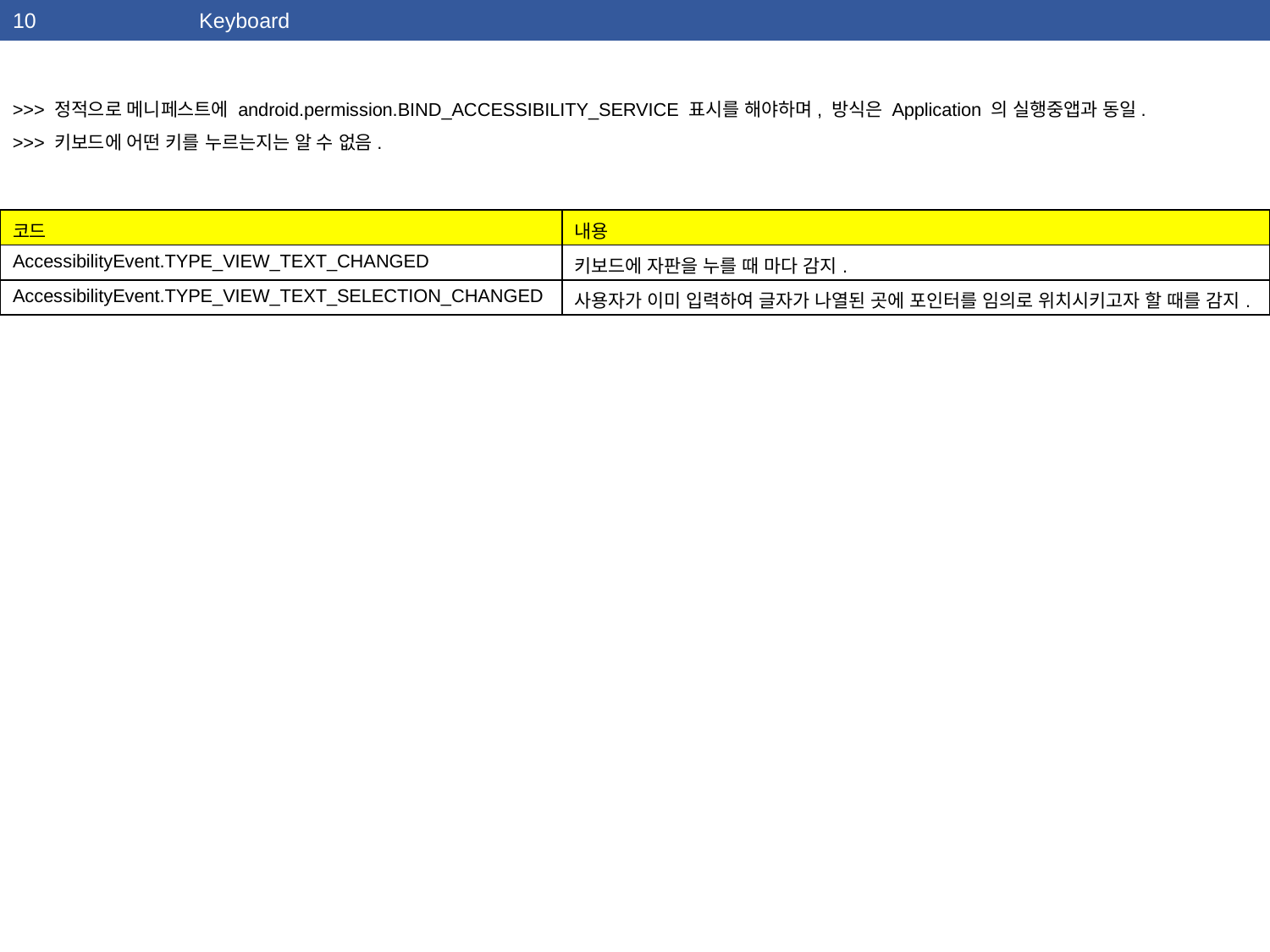

| 10 | Keyboard |
| --- | --- |
>>> 정적으로 메니페스트에 android.permission.BIND_ACCESSIBILITY_SERVICE 표시를 해야하며, 방식은 Application 의 실행중앱과 동일.
>>> 키보드에 어떤 키를 누르는지는 알 수 없음.
| 코드 | 내용 |
| --- | --- |
| AccessibilityEvent.TYPE\_VIEW\_TEXT\_CHANGED | 키보드에 자판을 누를 때 마다 감지. |
| AccessibilityEvent.TYPE\_VIEW\_TEXT\_SELECTION\_CHANGED | 사용자가 이미 입력하여 글자가 나열된 곳에 포인터를 임의로 위치시키고자 할 때를 감지. |